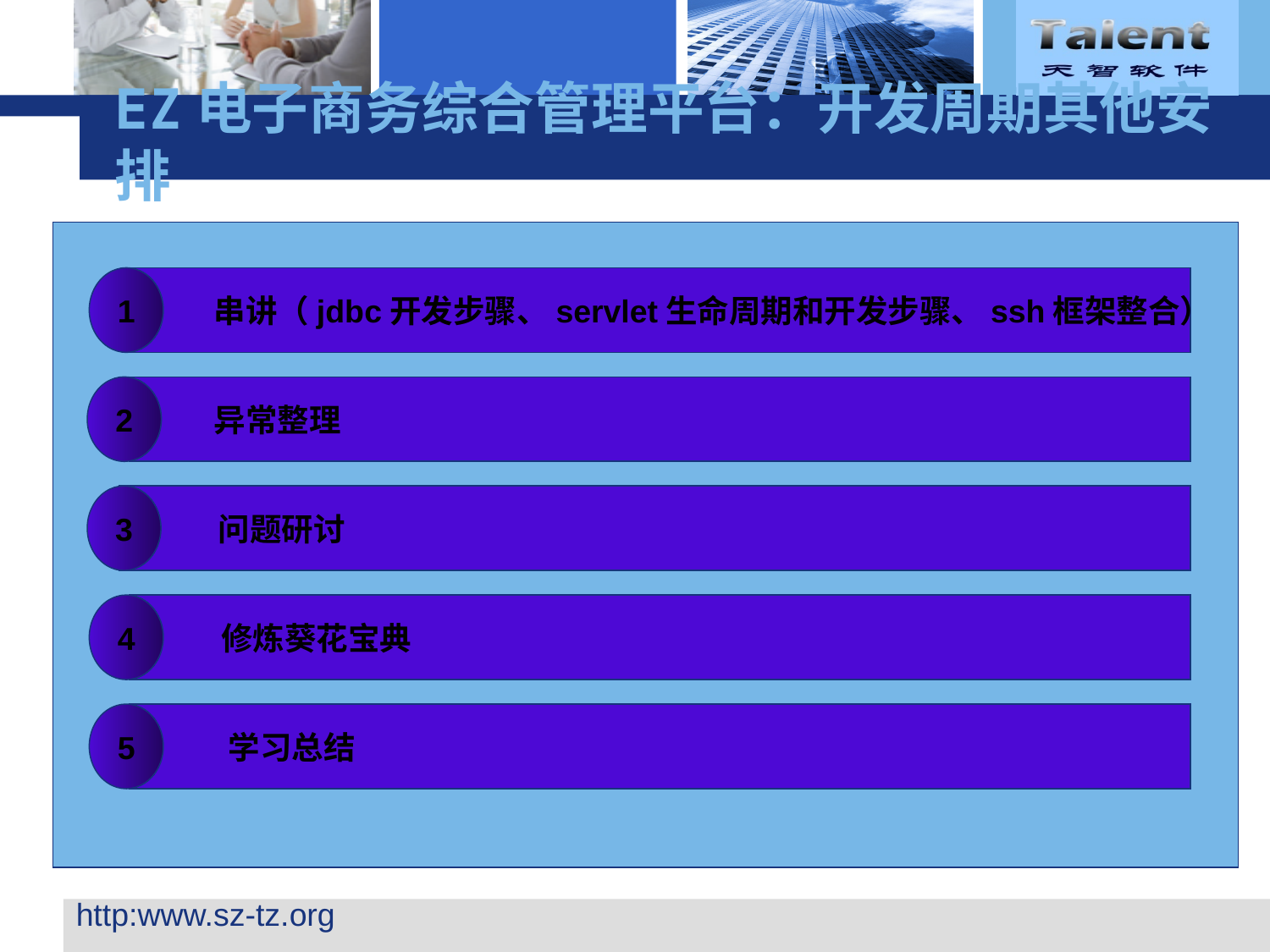

# EZ电子商务综合管理平台：开发周期其他安排

1
         串讲（jdbc开发步骤、servlet生命周期和开发步骤、ssh框架整合）
2
         异常整理
3
           问题研讨
4
          修炼葵花宝典
5
           学习总结